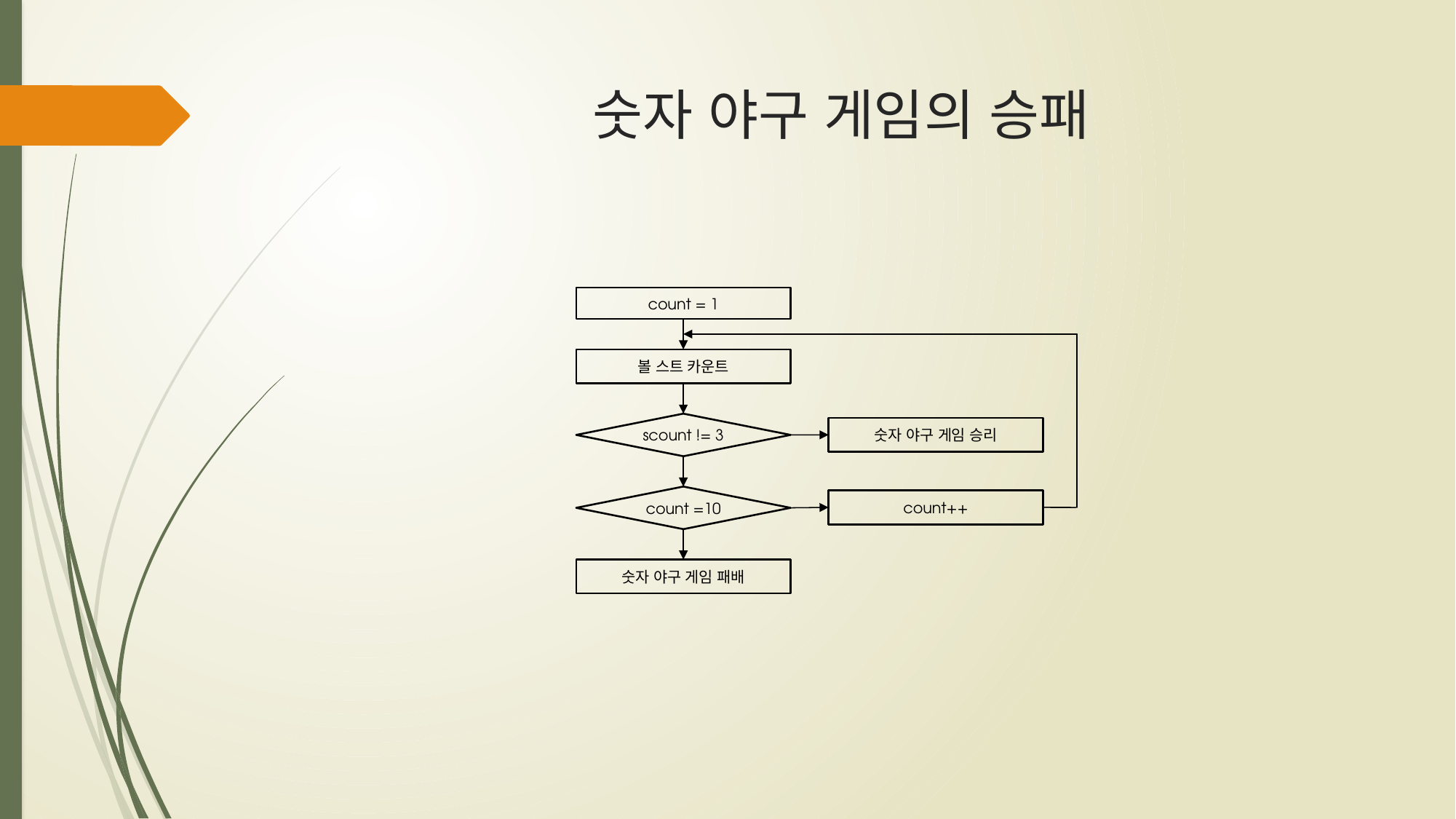

# 숫자 야구 게임의 승패
count = 1
볼 스트 카운트
scount != 3
숫자 야구 게임 승리
count =10
count++
숫자 야구 게임 패배